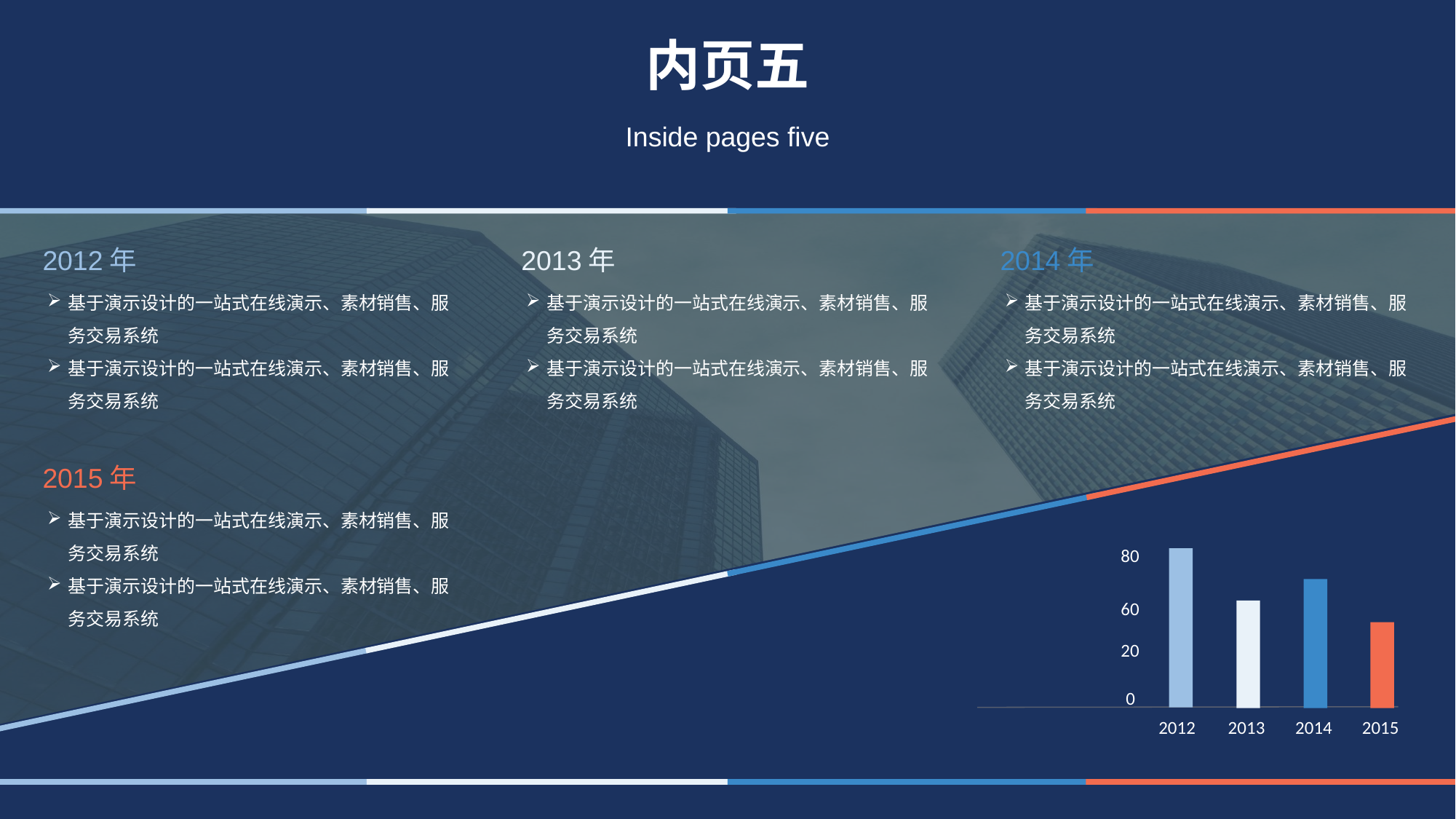

内页五
Inside pages five

2012年
基于演示设计的一站式在线演示、素材销售、服务交易系统
基于演示设计的一站式在线演示、素材销售、服务交易系统
2013年
基于演示设计的一站式在线演示、素材销售、服务交易系统
基于演示设计的一站式在线演示、素材销售、服务交易系统
2014年
基于演示设计的一站式在线演示、素材销售、服务交易系统
基于演示设计的一站式在线演示、素材销售、服务交易系统
2015年
基于演示设计的一站式在线演示、素材销售、服务交易系统
基于演示设计的一站式在线演示、素材销售、服务交易系统
80

60

20
0
2012
2013
2014
2015